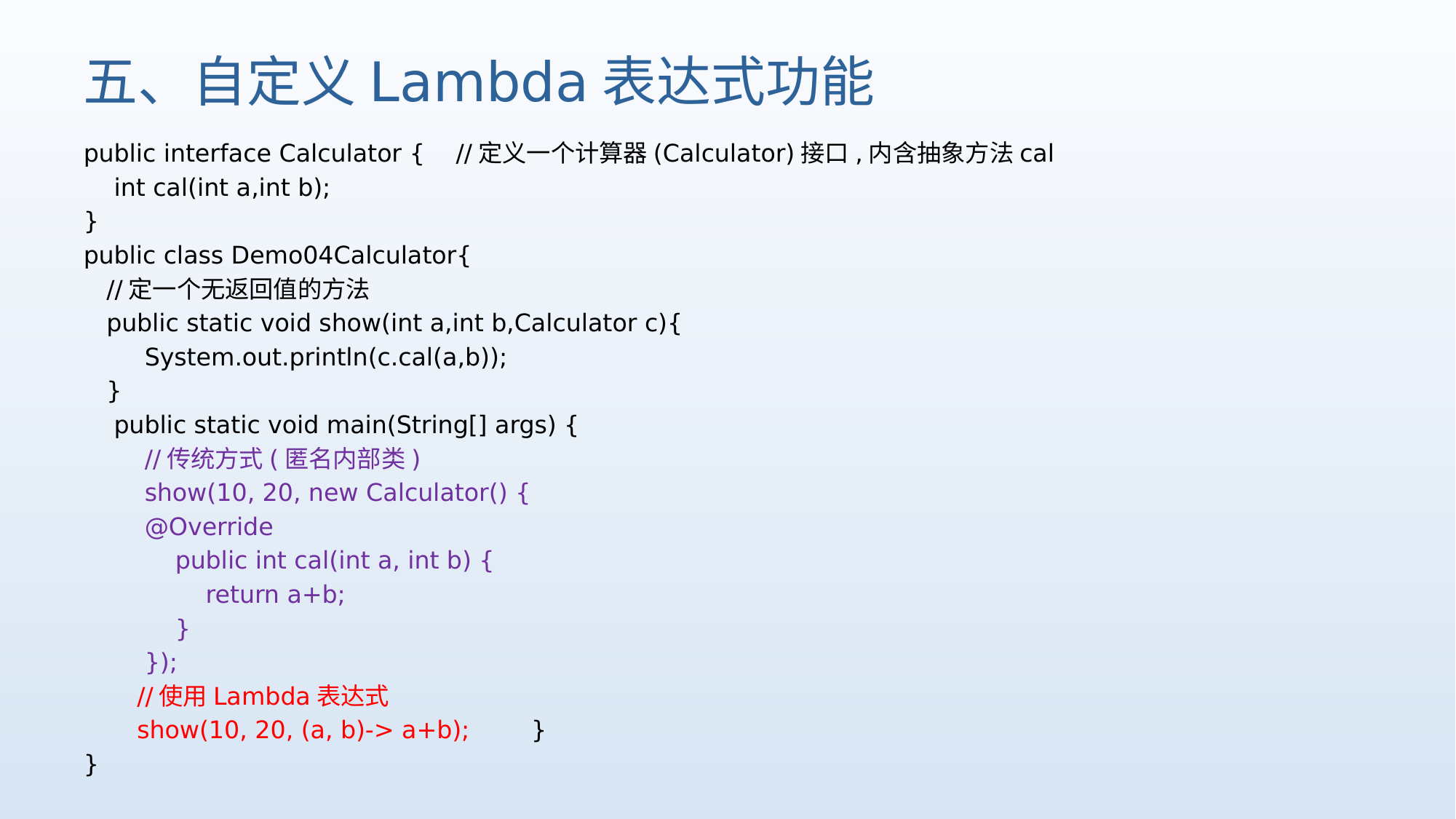

# 五、自定义Lambda表达式功能

public interface Calculator {    //定义一个计算器(Calculator)接口,内含抽象方法cal
    int cal(int a,int b);
}
public class Demo04Calculator{
   //定一个无返回值的方法
   public static void show(int a,int b,Calculator c){
        System.out.println(c.cal(a,b));
   }
    public static void main(String[] args) {
        //传统方式(匿名内部类)
        show(10, 20, new Calculator() {
        @Override
            public int cal(int a, int b) {
                return a+b;
            }
        });
       //使用Lambda表达式
       show(10, 20, (a, b)-> a+b);        }
}